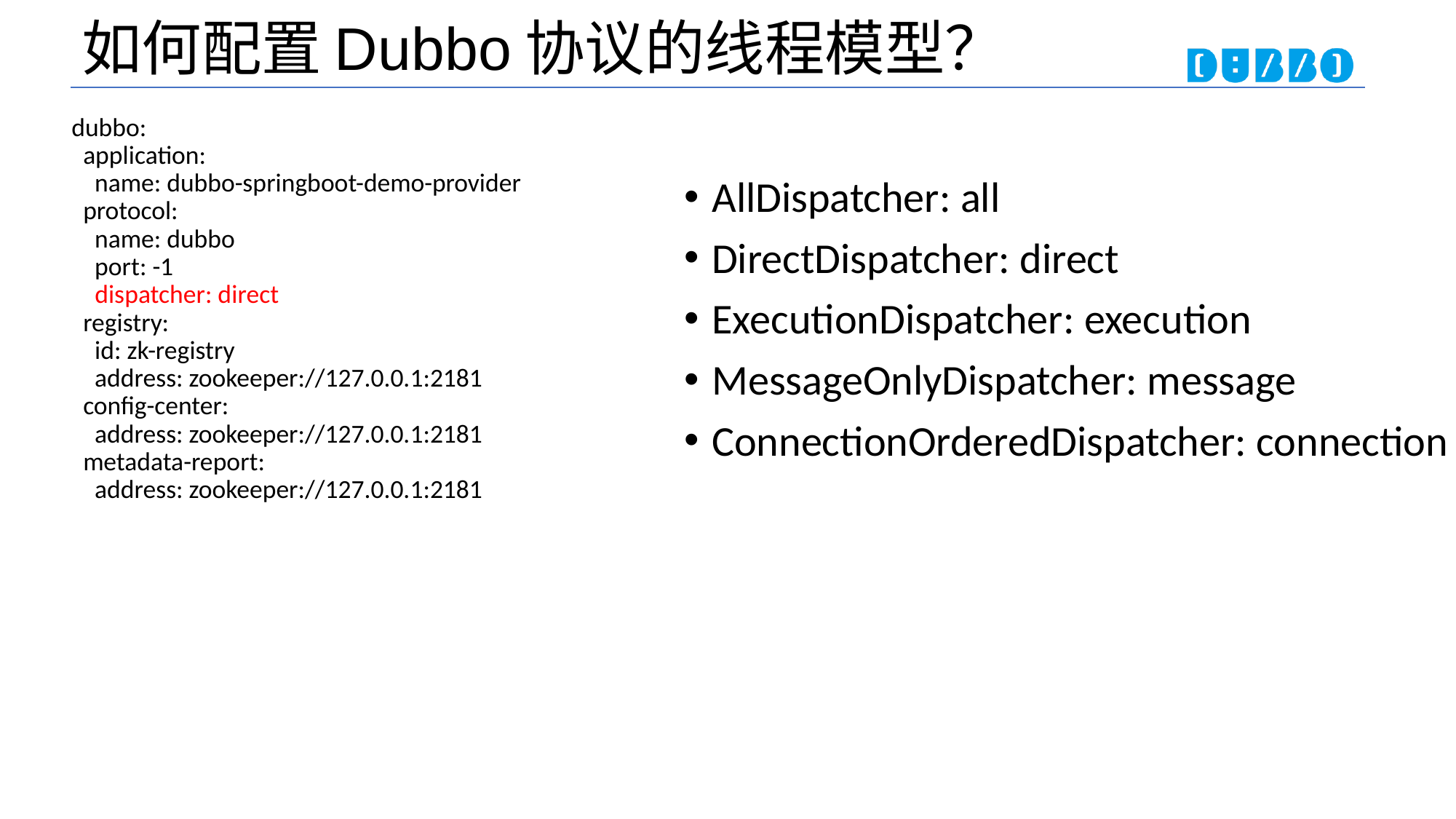

# 如何配置Dubbo协议的线程模型？
dubbo:
  application:
    name: dubbo-springboot-demo-provider
  protocol:
    name: dubbo
    port: -1
    dispatcher: direct
  registry:
    id: zk-registry
    address: zookeeper://127.0.0.1:2181
  config-center:
    address: zookeeper://127.0.0.1:2181
  metadata-report:
    address: zookeeper://127.0.0.1:2181
AllDispatcher: all
DirectDispatcher: direct
ExecutionDispatcher: execution
MessageOnlyDispatcher: message
ConnectionOrderedDispatcher: connection